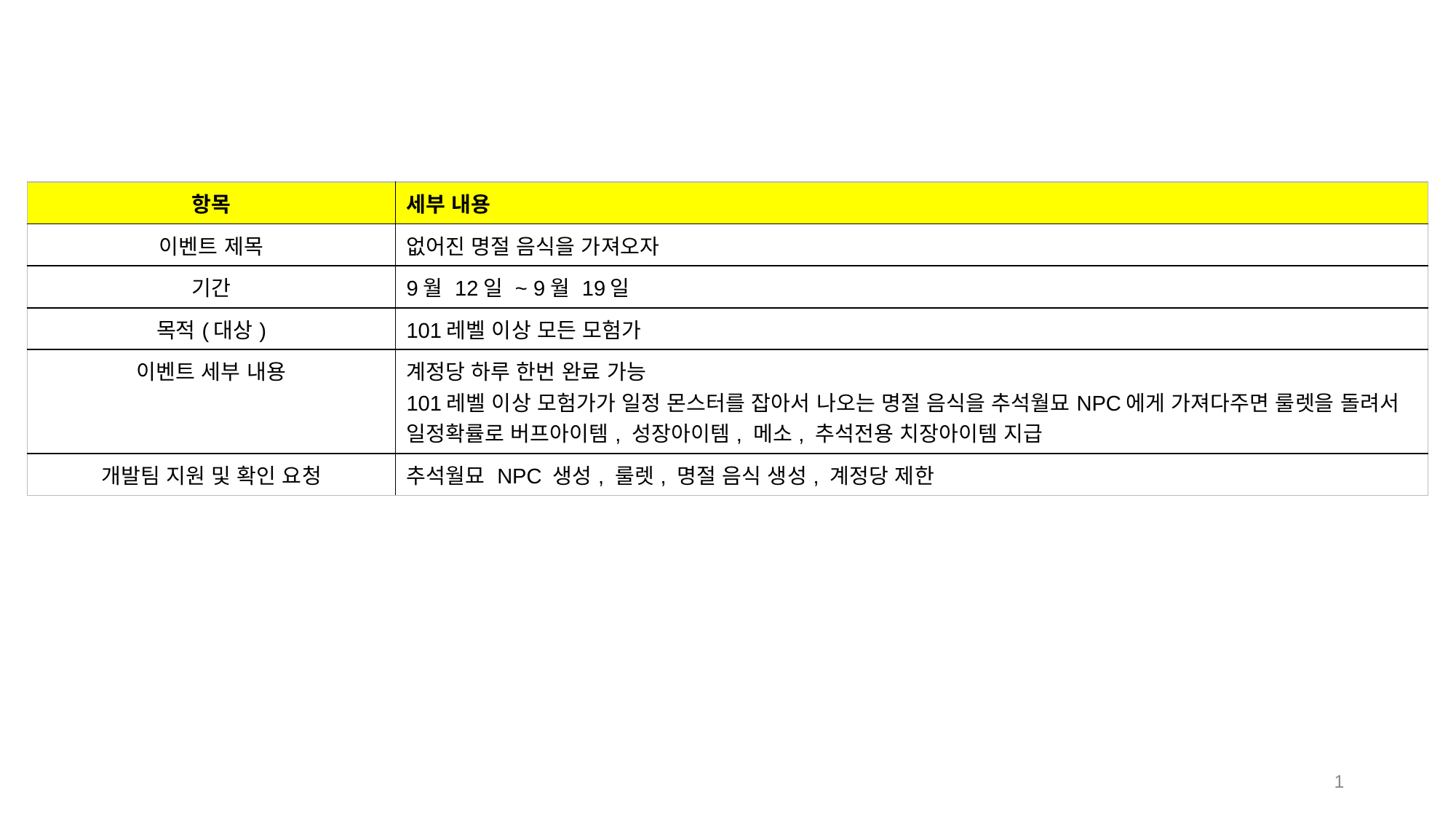

| 항목 | 세부 내용 |
| --- | --- |
| 이벤트 제목 | 없어진 명절 음식을 가져오자 |
| 기간 | 9월 12일 ~ 9월 19일 |
| 목적(대상) | 101레벨 이상 모든 모험가 |
| 이벤트 세부 내용 | 계정당 하루 한번 완료 가능 101레벨 이상 모험가가 일정 몬스터를 잡아서 나오는 명절 음식을 추석월묘NPC에게 가져다주면 룰렛을 돌려서 일정확률로 버프아이템, 성장아이템, 메소, 추석전용 치장아이템 지급 |
| 개발팀 지원 및 확인 요청 | 추석월묘 NPC 생성, 룰렛, 명절 음식 생성, 계정당 제한 |
1